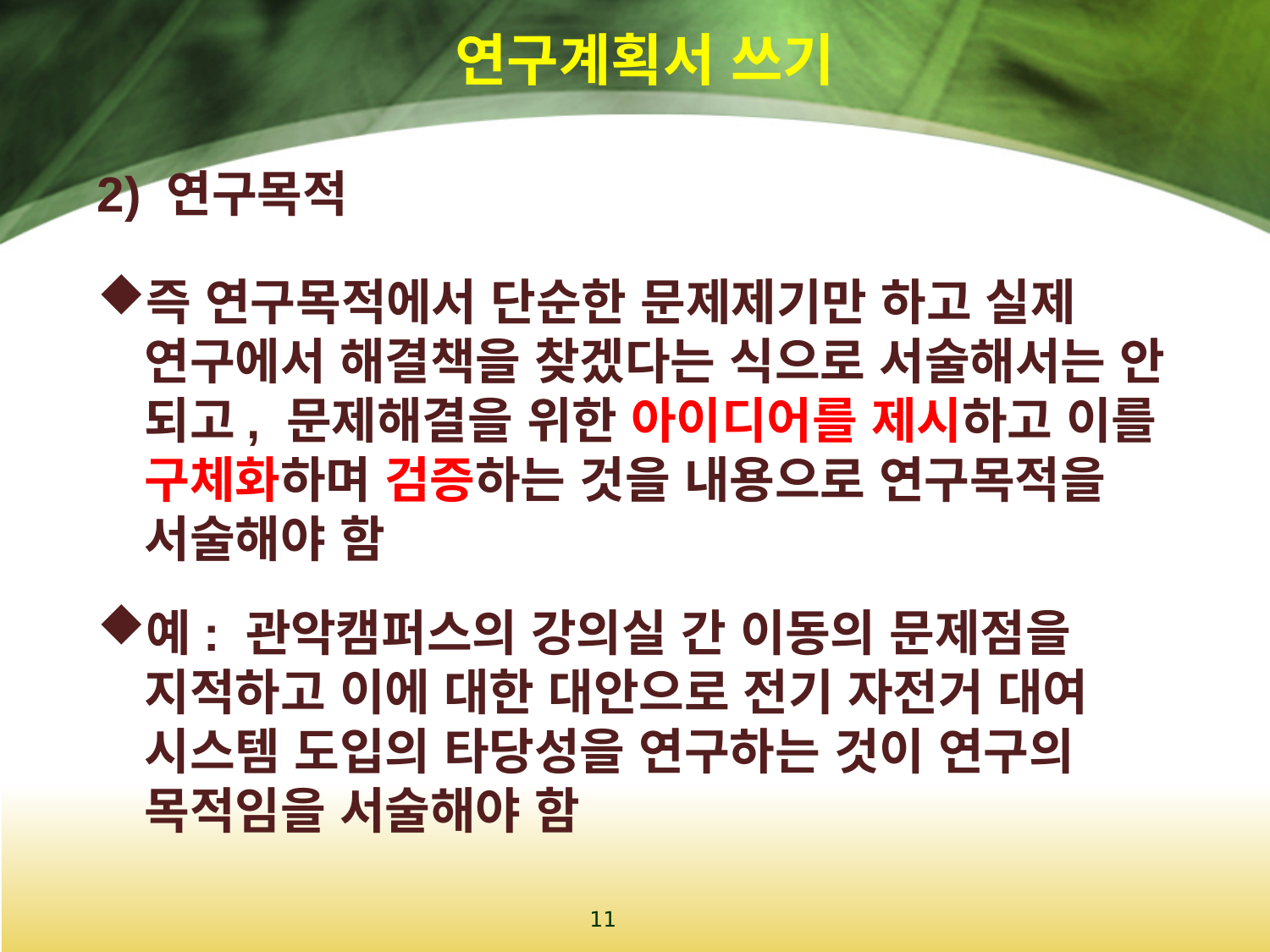

# 연구계획서 쓰기
2) 연구목적

즉 연구목적에서 단순한 문제제기만 하고 실제 연구에서 해결책을 찾겠다는 식으로 서술해서는 안 되고, 문제해결을 위한 아이디어를 제시하고 이를 구체화하며 검증하는 것을 내용으로 연구목적을 서술해야 함

예: 관악캠퍼스의 강의실 간 이동의 문제점을 지적하고 이에 대한 대안으로 전기 자전거 대여 시스템 도입의 타당성을 연구하는 것이 연구의 목적임을 서술해야 함

11